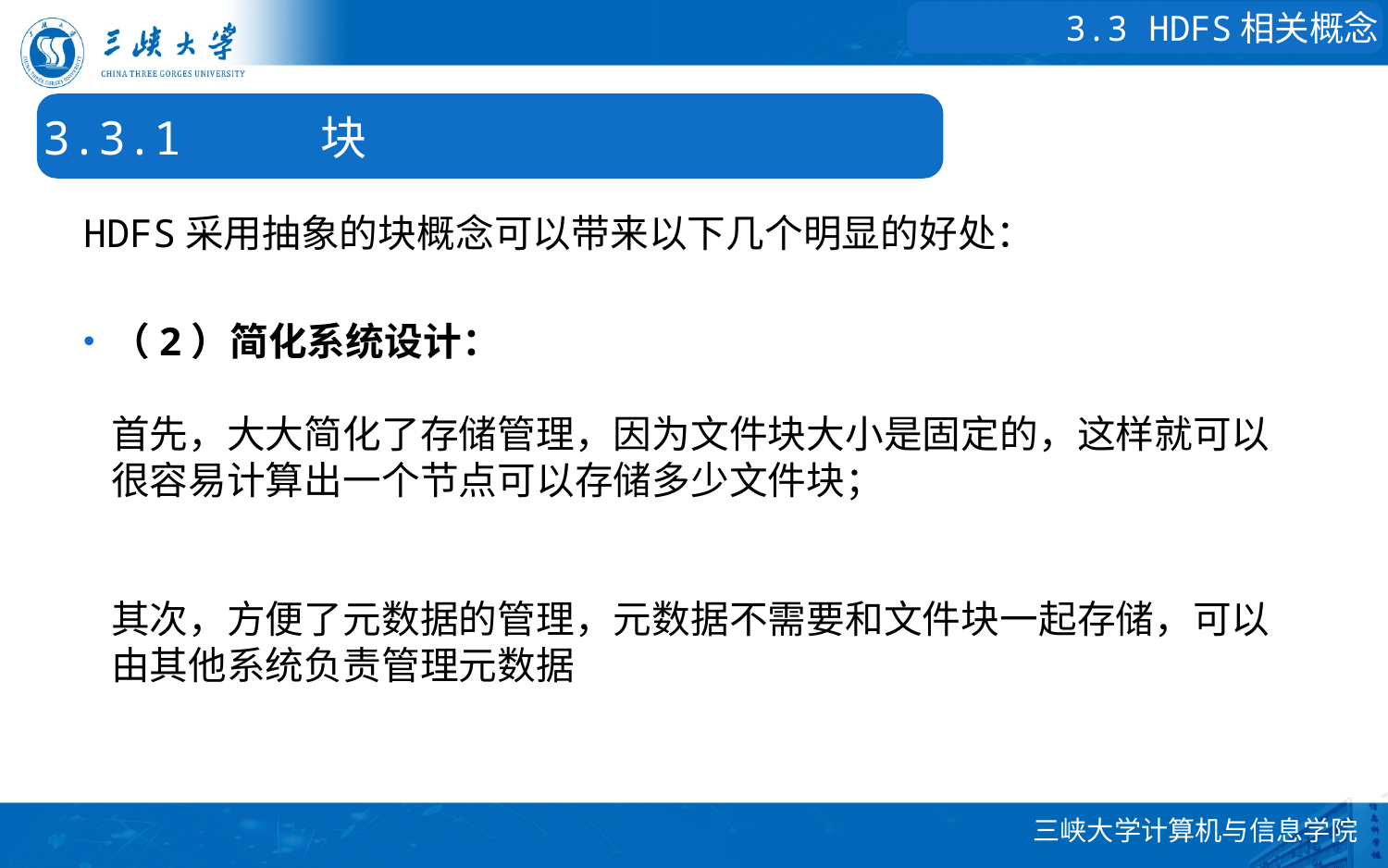

3.3 HDFS相关概念
3.3.1	块
HDFS采用抽象的块概念可以带来以下几个明显的好处：

（2）简化系统设计：
首先，大大简化了存储管理，因为文件块大小是固定的，这样就可以很容易计算出一个节点可以存储多少文件块；
其次，方便了元数据的管理，元数据不需要和文件块一起存储，可以由其他系统负责管理元数据